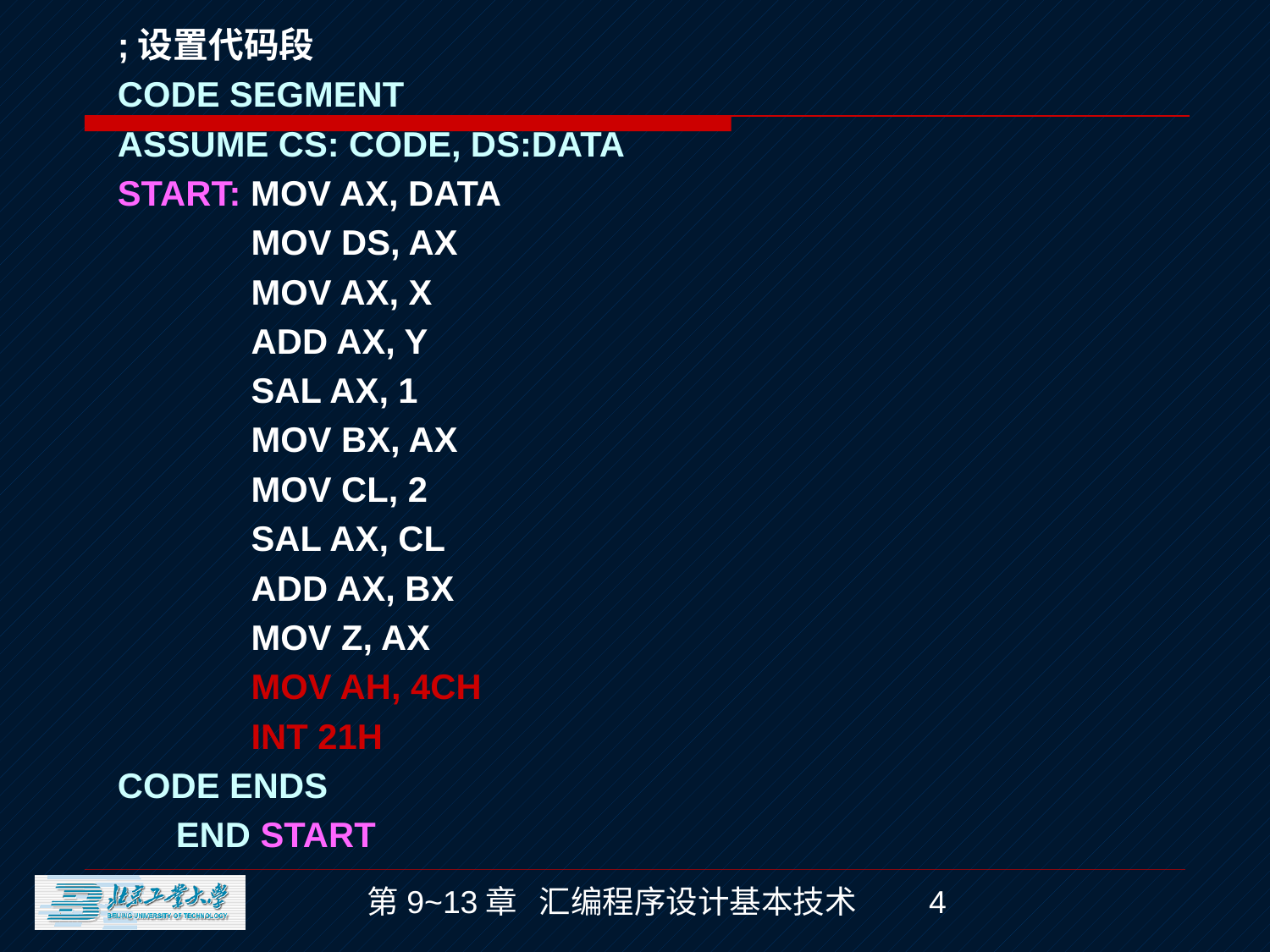

;设置代码段
CODE SEGMENT
ASSUME CS: CODE, DS:DATA
START: MOV AX, DATA
       MOV DS, AX
       MOV AX, X
       ADD AX, Y
       SAL AX, 1
       MOV BX, AX
       MOV CL, 2
       SAL AX, CL
       ADD AX, BX
       MOV Z, AX
       MOV AH, 4CH
       INT 21H
CODE ENDS
      END START